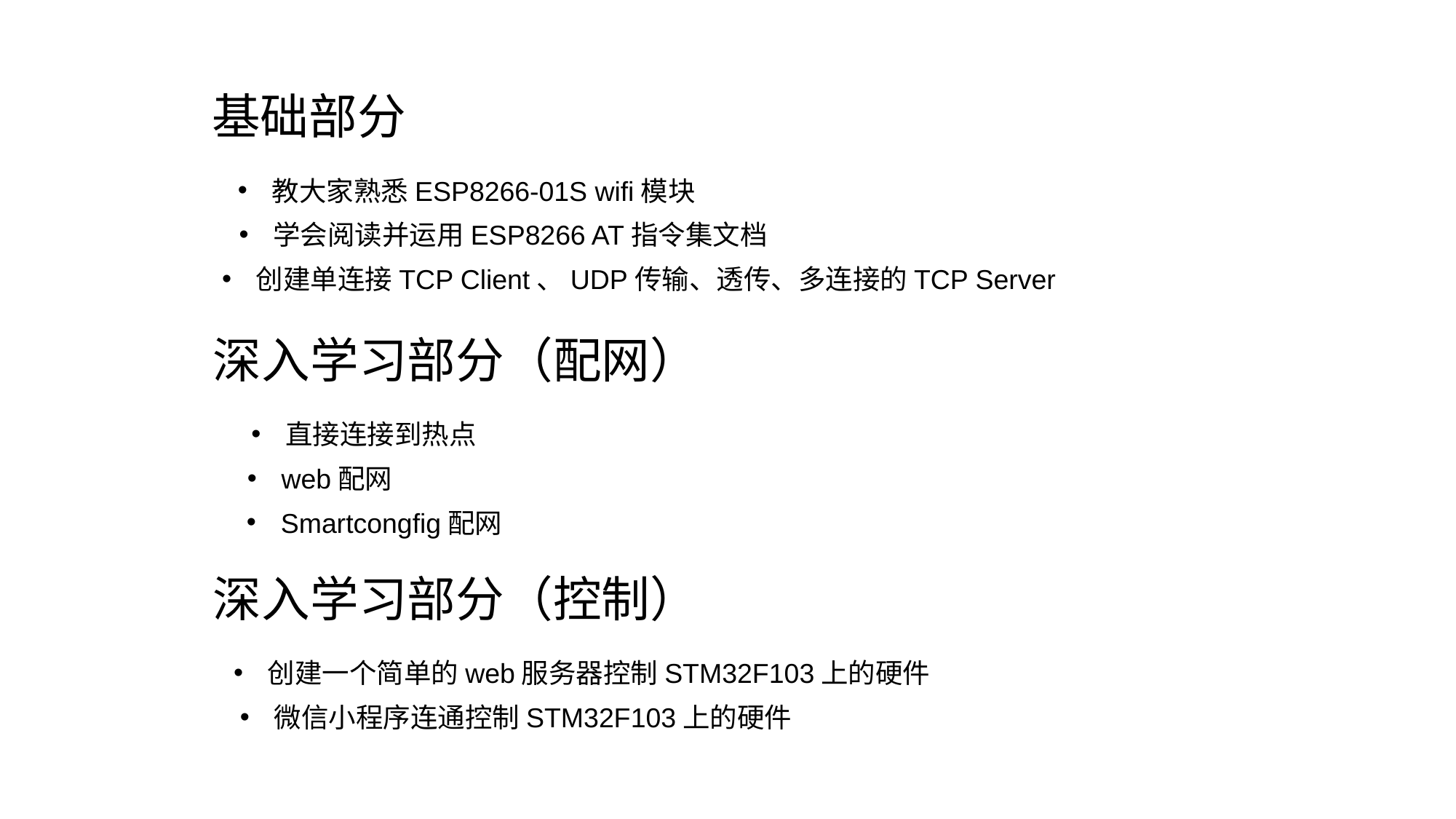

基础部分
教大家熟悉ESP8266-01S wifi模块
学会阅读并运用ESP8266 AT指令集文档
创建单连接TCP Client、UDP传输、透传、多连接的TCP Server
深入学习部分（配网）
直接连接到热点
web配网
Smartcongfig配网
深入学习部分（控制）
创建一个简单的web服务器控制STM32F103上的硬件
微信小程序连通控制STM32F103上的硬件